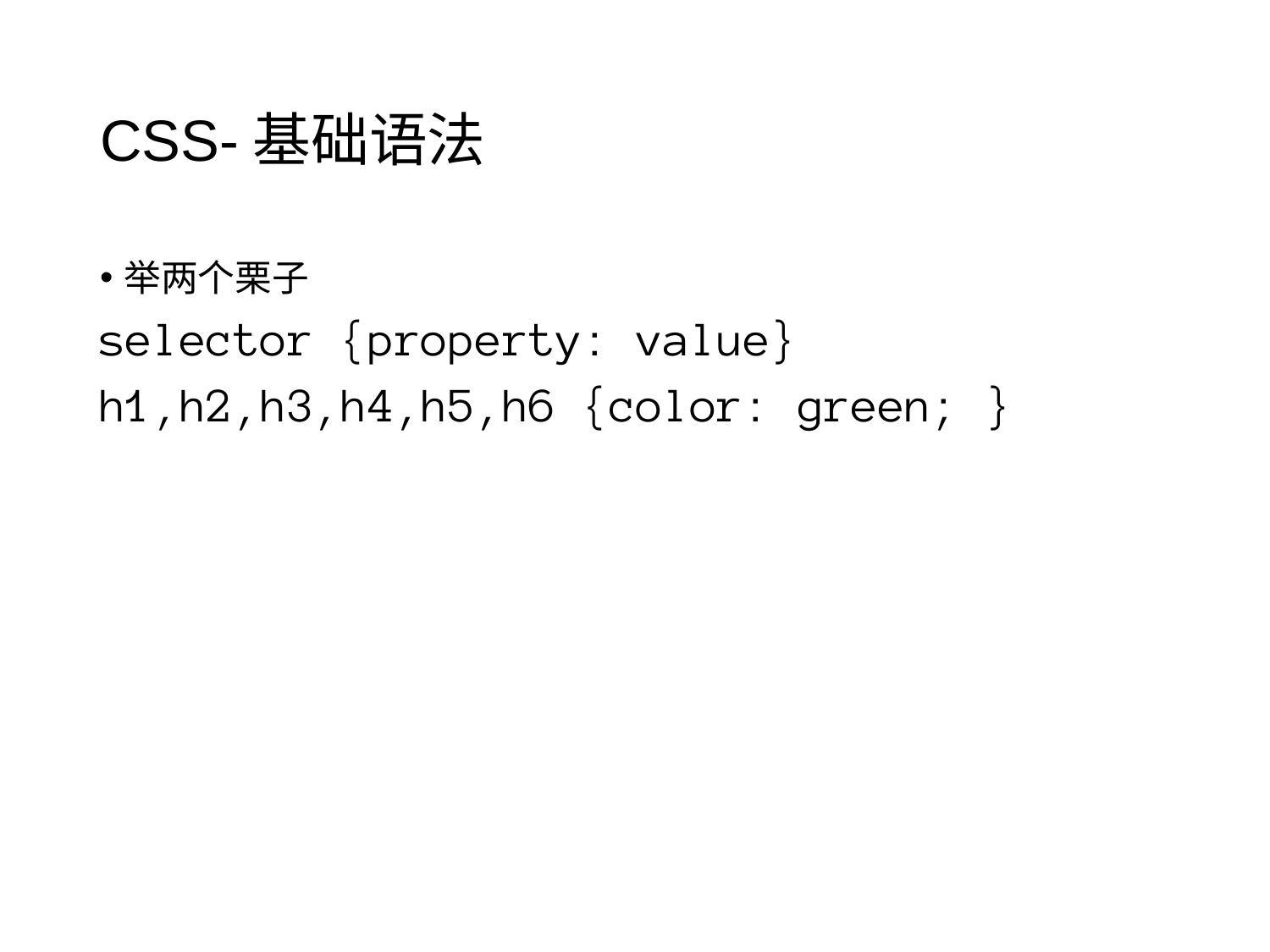

# CSS-基础语法
举两个栗子
selector {property: value}
h1,h2,h3,h4,h5,h6 {color: green; }